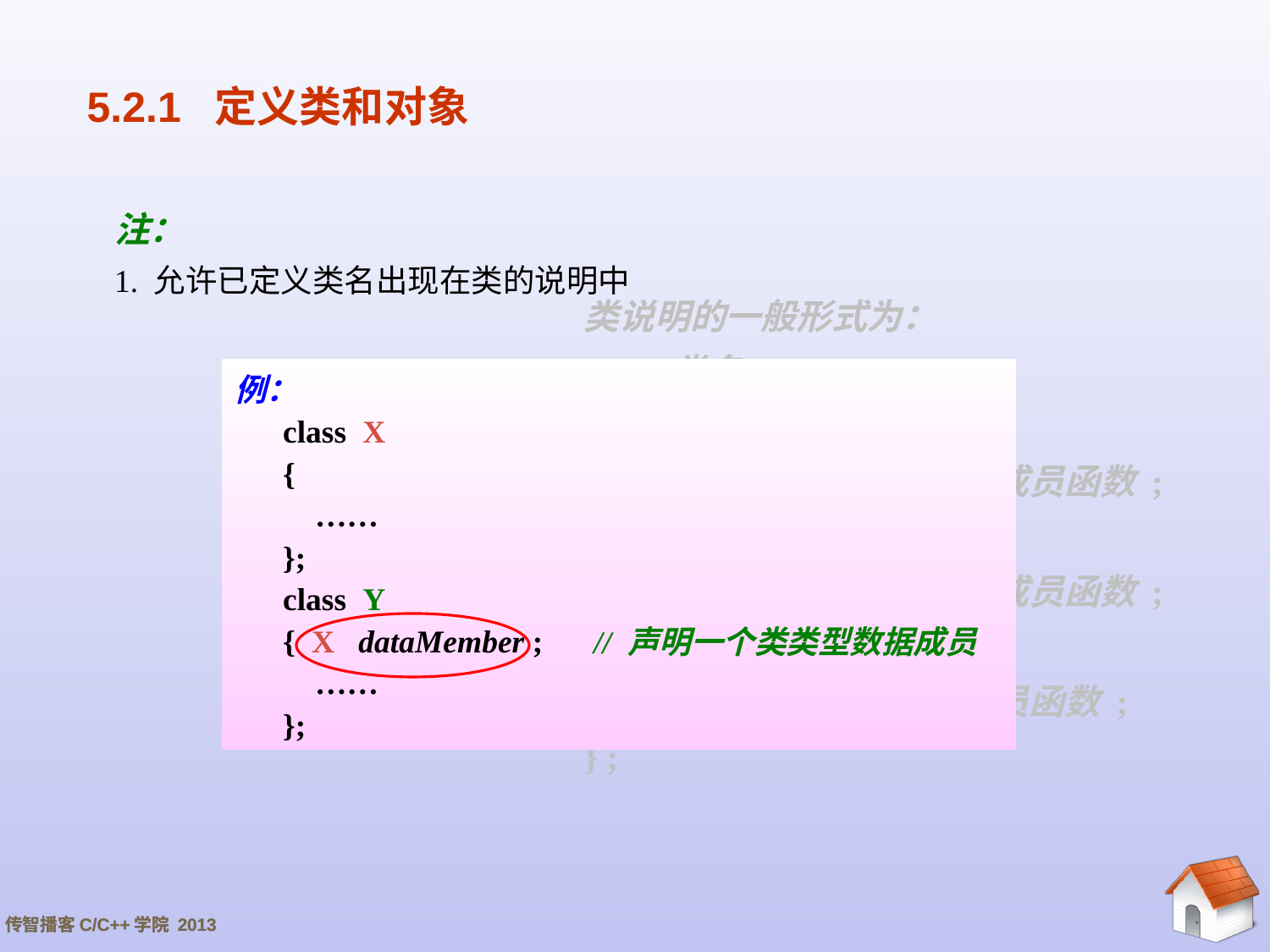

5.2.1  定义类和对象
注：
1. 允许已定义类名出现在类的说明中
类说明的一般形式为：
class 类名
{ public:
	公有段数据成员和成员函数 ;
   protected:
	保护段数据成员和成员函数 ;
   private:
	私有数据成员和成员函数 ;
} ;
例：
      class  X
      {
          ……
      };
      class  Y
      {  X   dataMember ;
          ……
      };

// 声明一个类类型数据成员